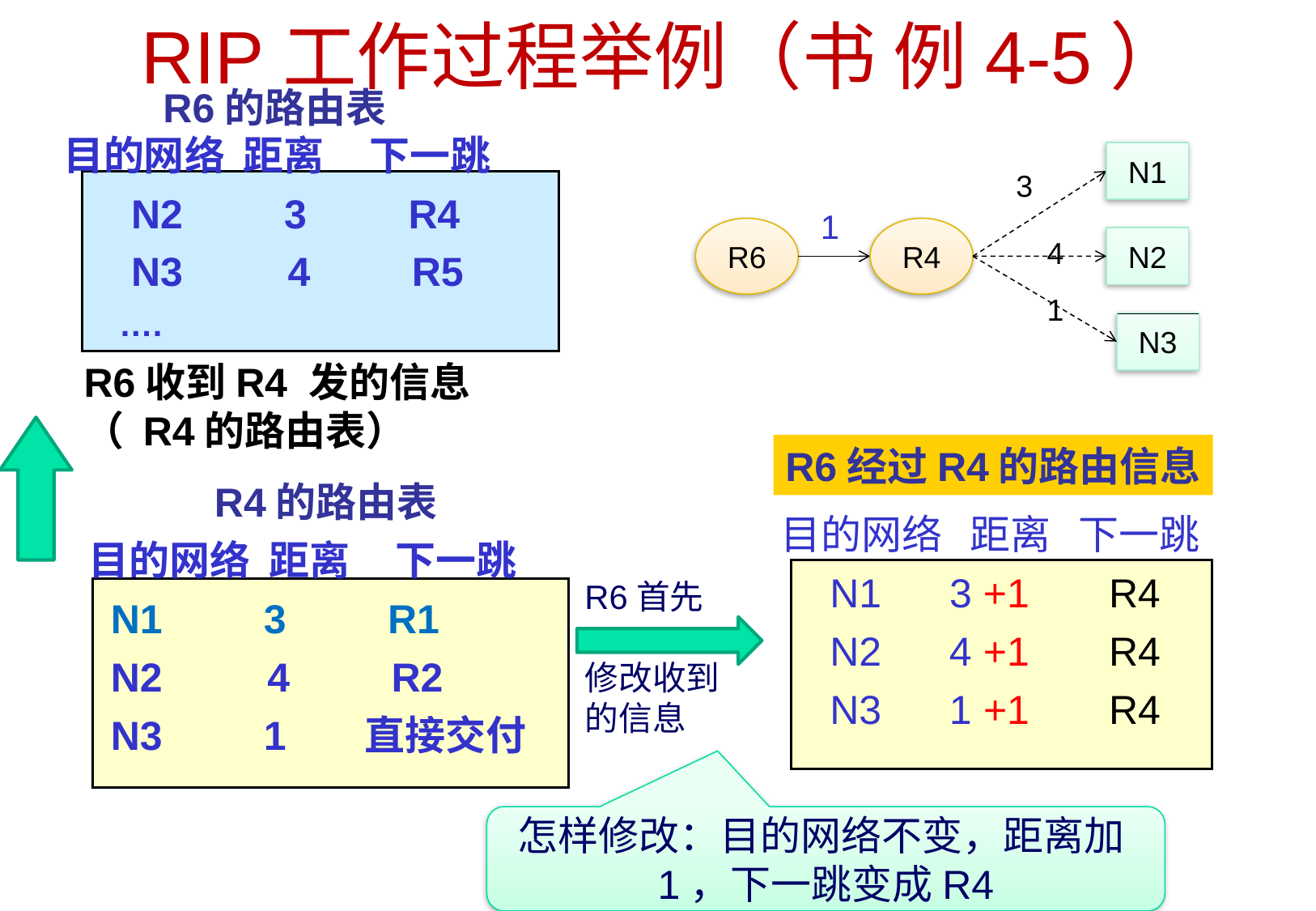

# RIP工作过程举例（书 例4-5）
R6的路由表
目的网络  距离     下一跳
      N2         3         R4
      N3           4         R5
      ….
N1
3
R4
4
N2
1
N3

1
R6
R6收到R4 发的信息
（ R4的路由表）

R6经过R4的路由信息
R4的路由表
 目的网络   距离   下一跳
      N1      3 +1       R4
      N2      4 +1       R4
      N3      1 +1       R4

    目的网络  距离     下一跳
      N1         3         R1
      N2           4         R2
      N3         1      直接交付

R6首先

修改收到
的信息

怎样修改：目的网络不变，距离加1，下一跳变成R4